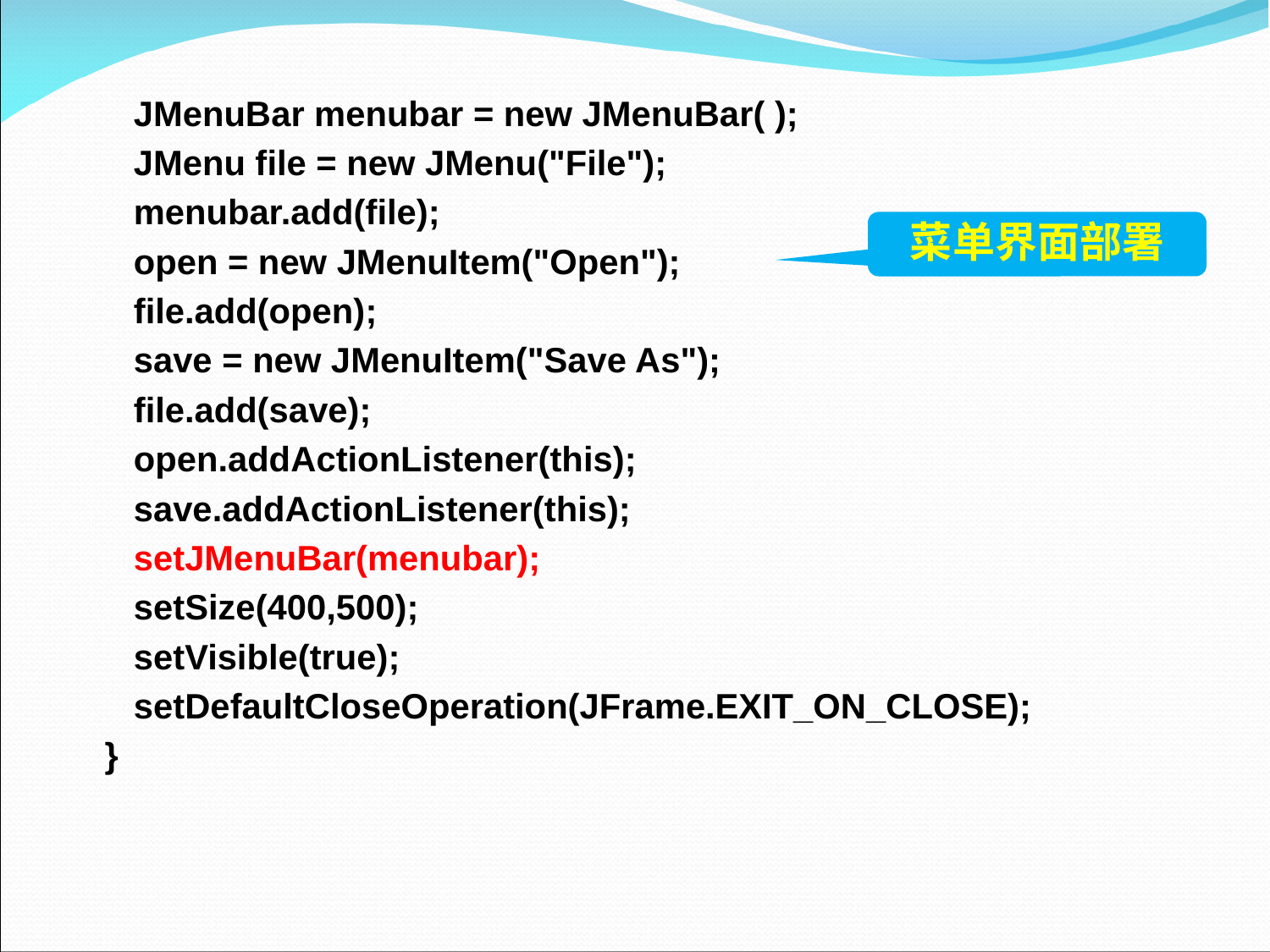

JMenuBar menubar = new JMenuBar( );
       JMenu file = new JMenu("File");
       menubar.add(file);
       open = new JMenuItem("Open");
       file.add(open);
       save = new JMenuItem("Save As");
       file.add(save);
       open.addActionListener(this);
       save.addActionListener(this);
       setJMenuBar(menubar);
       setSize(400,500);
       setVisible(true);
       setDefaultCloseOperation(JFrame.EXIT_ON_CLOSE);
    }

菜单界面部署